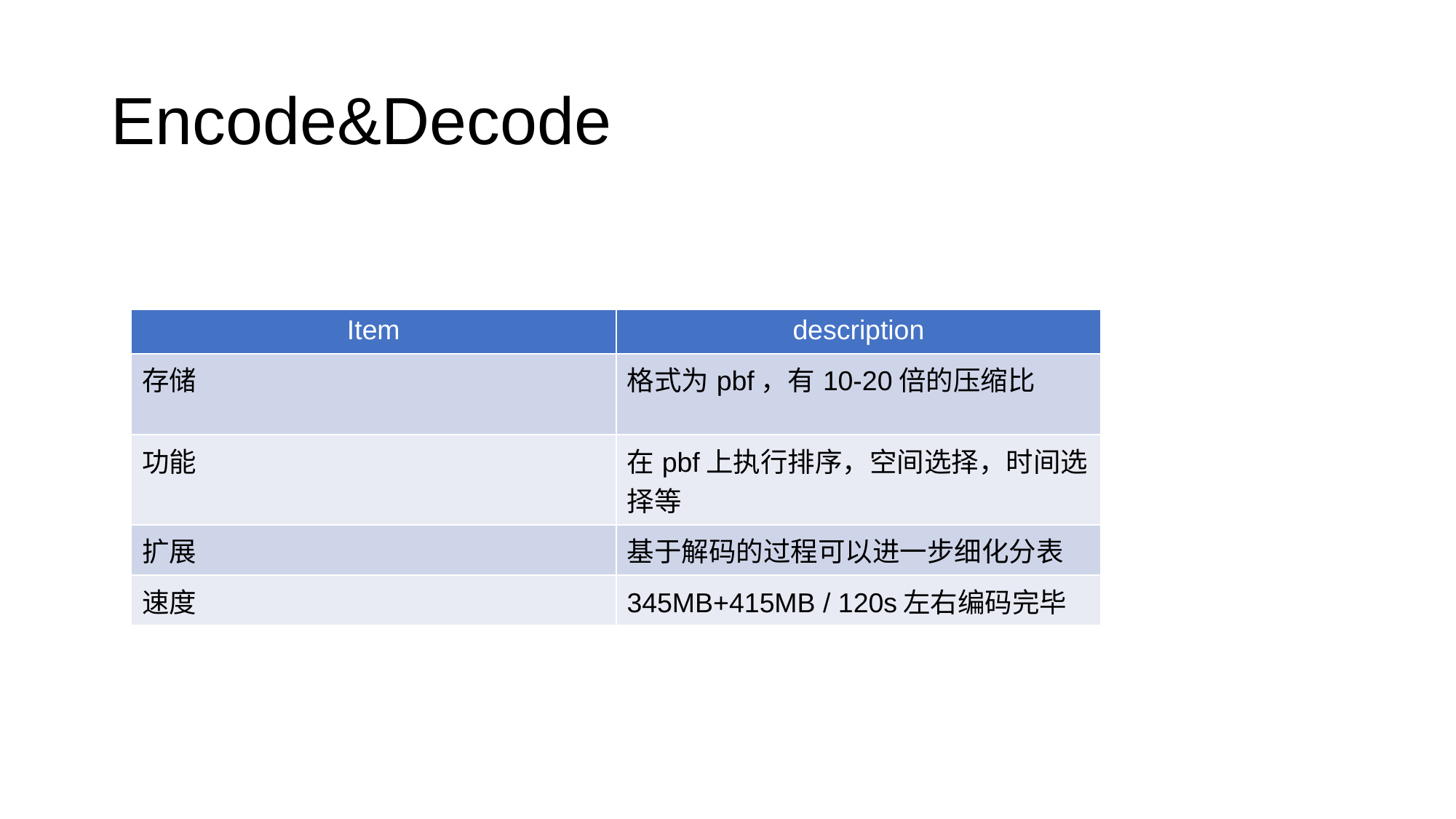

# Encode&Decode
| Item | description |
| --- | --- |
| 存储 | 格式为pbf，有10-20倍的压缩比 |
| 功能 | 在pbf上执行排序，空间选择，时间选择等 |
| 扩展 | 基于解码的过程可以进一步细化分表 |
| 速度 | 345MB+415MB / 120s左右编码完毕 |